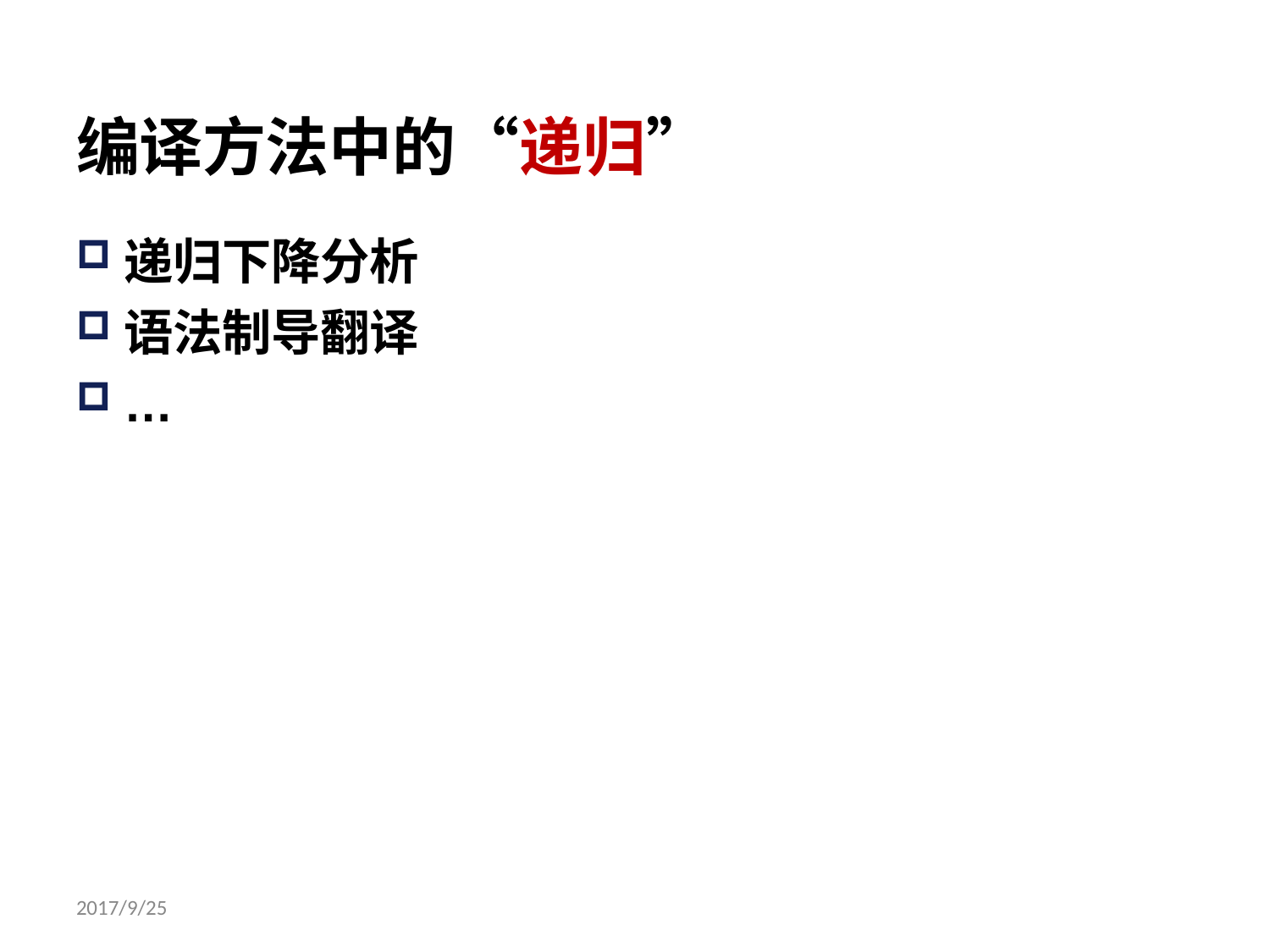

# 编译方法中的“递归”
递归下降分析
语法制导翻译
…
2017/9/25
21